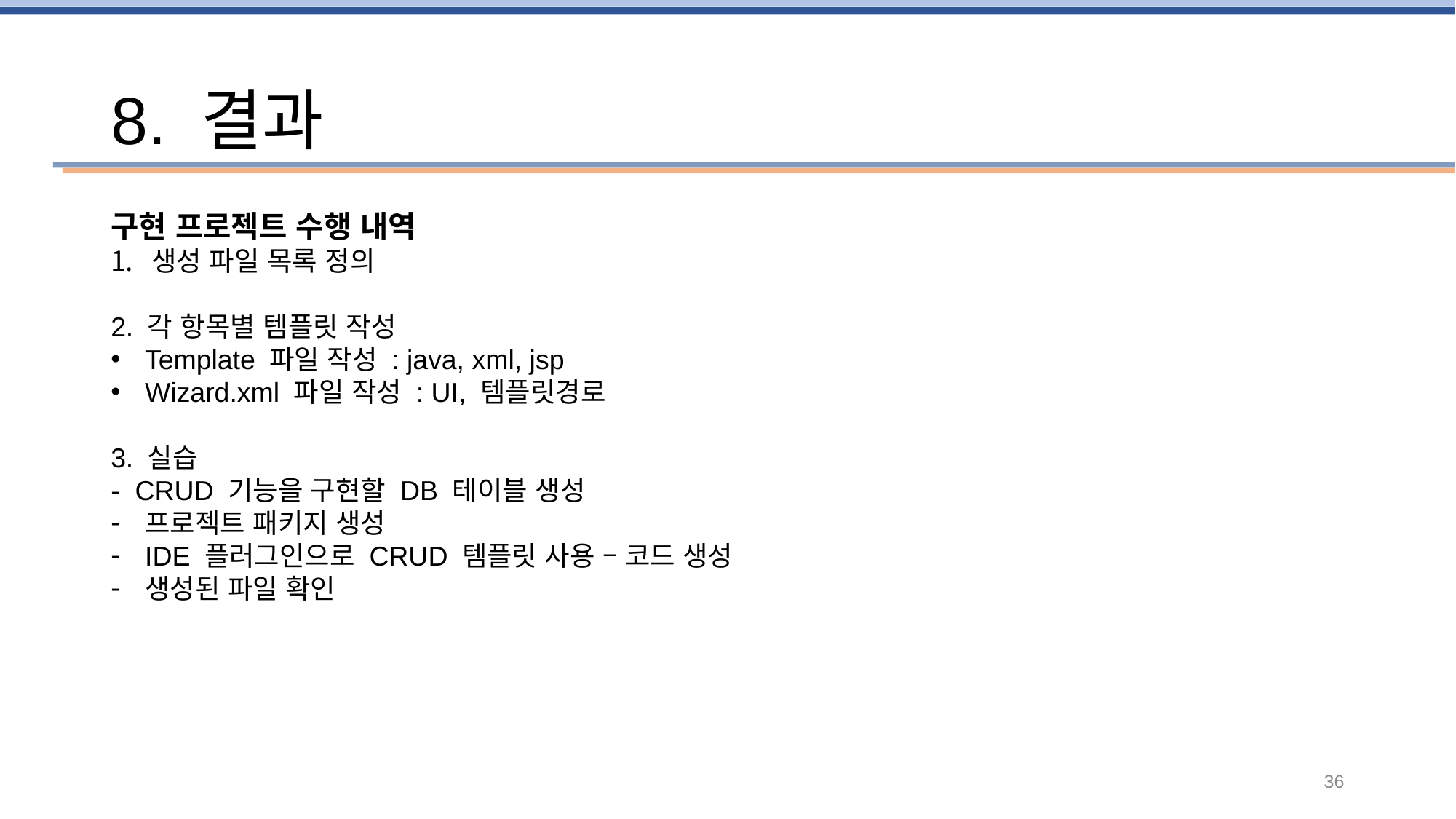

# 8. 결과
구현 프로젝트 수행 내역
생성 파일 목록 정의

2. 각 항목별 템플릿 작성
Template 파일 작성 : java, xml, jsp
Wizard.xml 파일 작성 : UI, 템플릿경로

3. 실습
-  CRUD 기능을 구현할 DB 테이블 생성
프로젝트 패키지 생성
IDE 플러그인으로 CRUD 템플릿 사용 – 코드 생성
생성된 파일 확인
36